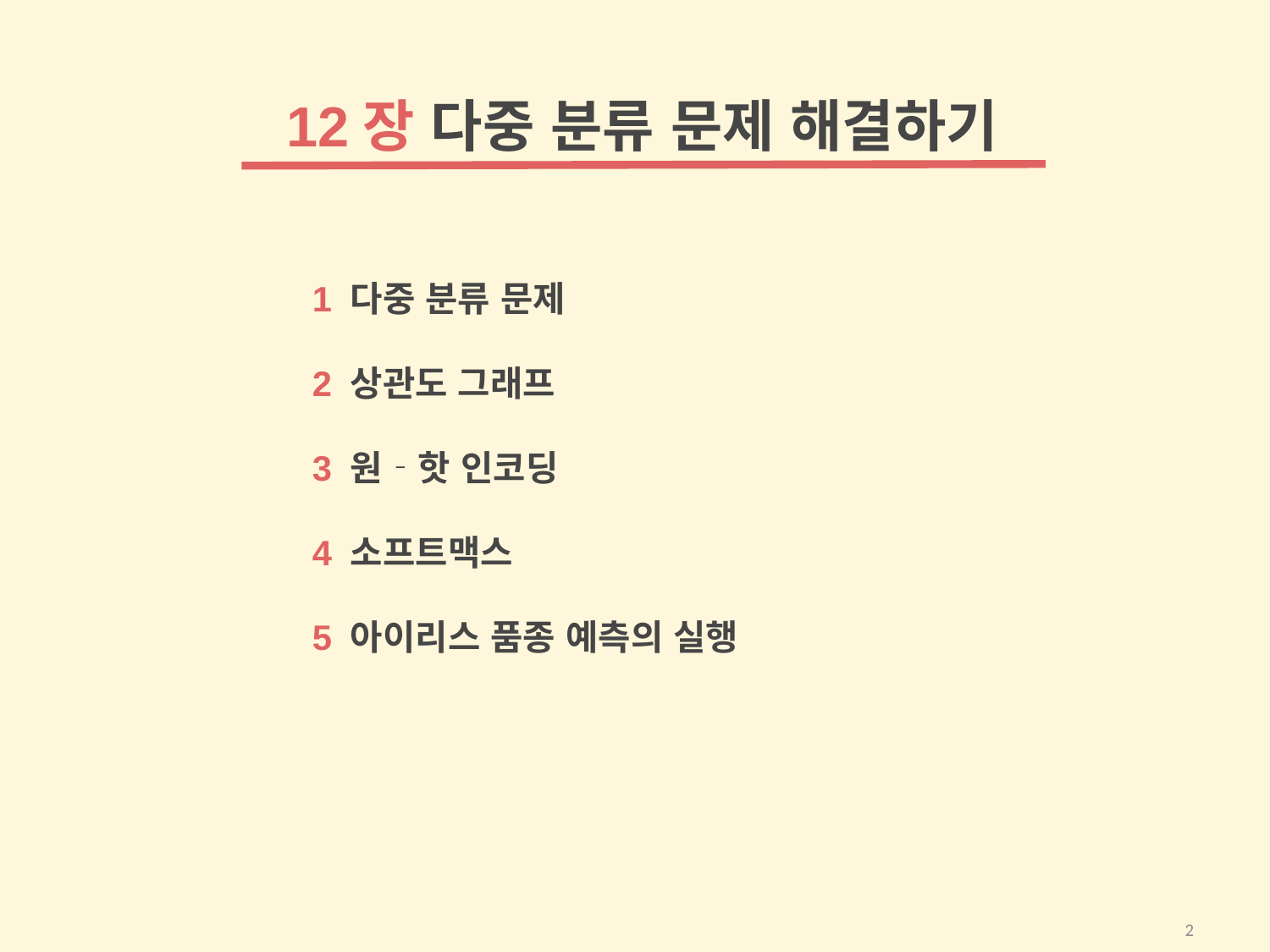

12장 다중 분류 문제 해결하기
1 다중 분류 문제
2 상관도 그래프
3 원‐핫 인코딩
4 소프트맥스
5 아이리스 품종 예측의 실행
2